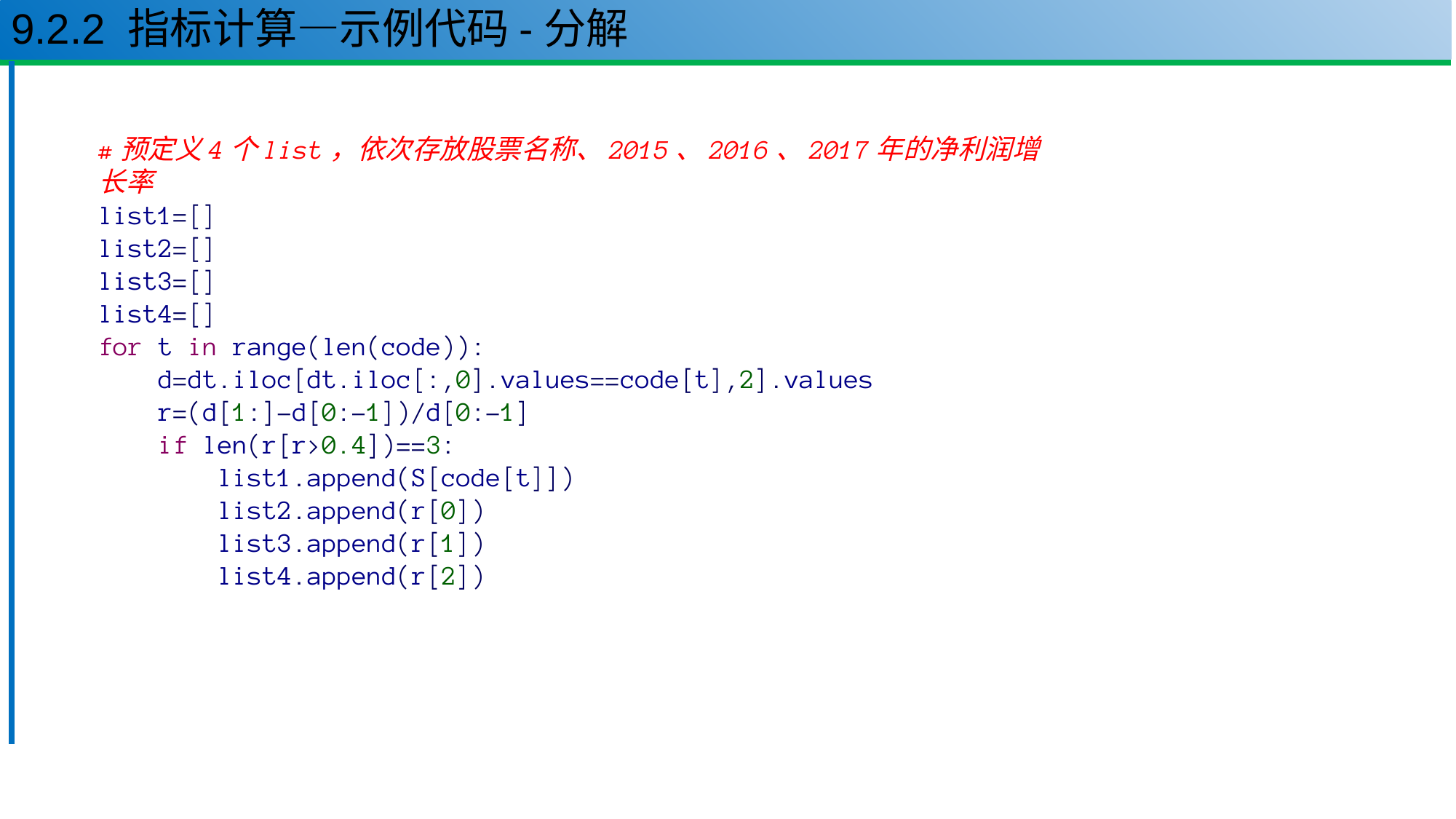

# 9.2.2 指标计算—示例代码-分解
#预定义4个list，依次存放股票名称、2015、2016、2017年的净利润增长率
list1=[]
list2=[]
list3=[]
list4=[]
for t in range(len(code)):
    d=dt.iloc[dt.iloc[:,0].values==code[t],2].values
    r=(d[1:]-d[0:-1])/d[0:-1]
    if len(r[r>0.4])==3:
        list1.append(S[code[t]])
        list2.append(r[0])
        list3.append(r[1])
        list4.append(r[2])